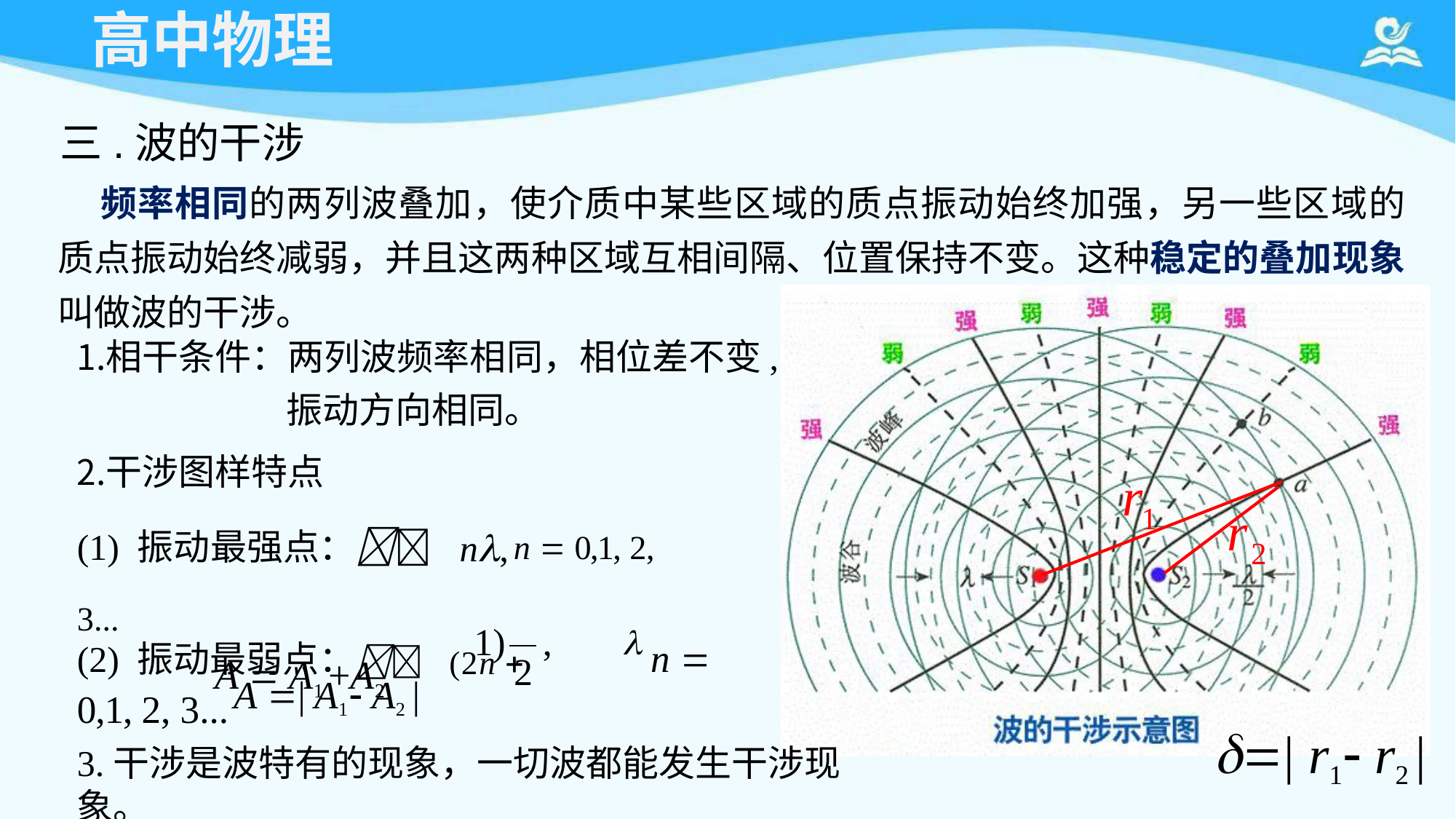

# 高中物理
三.波的干涉
频率相同的两列波叠加，使介质中某些区域的质点振动始终加强，另一些区域的 质点振动始终减弱，并且这两种区域互相间隔、位置保持不变。这种稳定的叠加现象 叫做波的干涉。
相干条件：两列波频率相同，相位差不变,
振动方向相同。
干涉图样特点

r

(1) 振动最强点：δ=   nλ,	n = 0,1, 2, 3...
A = A1 +A2

r
1
2
(2) 振动最弱点：δ=   (2n +	λ n = 0,1, 2, 3...
1)	,
2

A =| A1 − A2 |
δ=| r1 − r2 |
3.干涉是波特有的现象，一切波都能发生干涉现象。